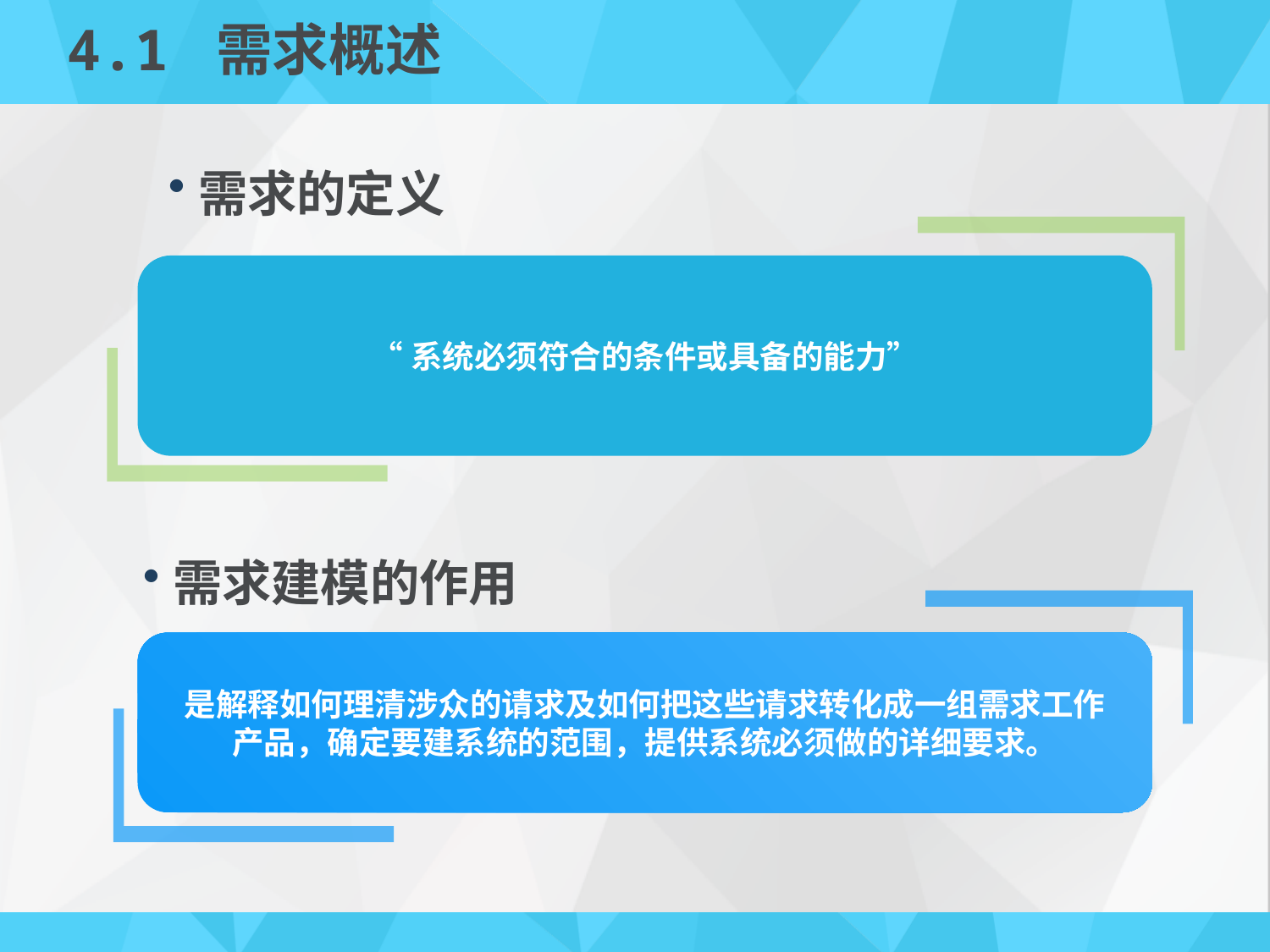

# 4.1 需求概述
需求的定义

“系统必须符合的条件或具备的能力”

需求建模的作用

是解释如何理清涉众的请求及如何把这些请求转化成一组需求工作
产品，确定要建系统的范围，提供系统必须做的详细要求。